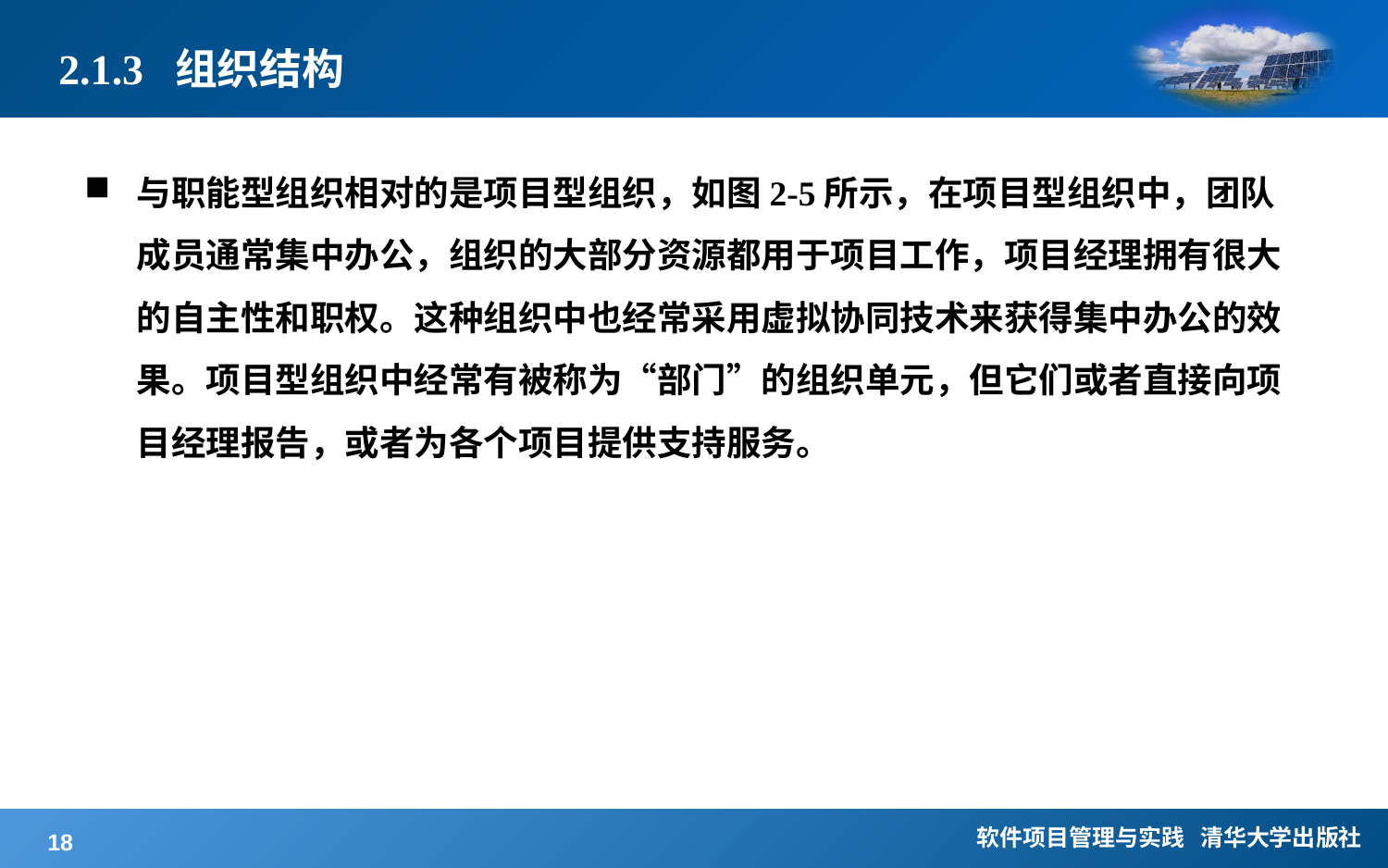

# 2.1.3  组织结构
与职能型组织相对的是项目型组织，如图2-5所示，在项目型组织中，团队成员通常集中办公，组织的大部分资源都用于项目工作，项目经理拥有很大的自主性和职权。这种组织中也经常采用虚拟协同技术来获得集中办公的效果。项目型组织中经常有被称为“部门”的组织单元，但它们或者直接向项目经理报告，或者为各个项目提供支持服务。